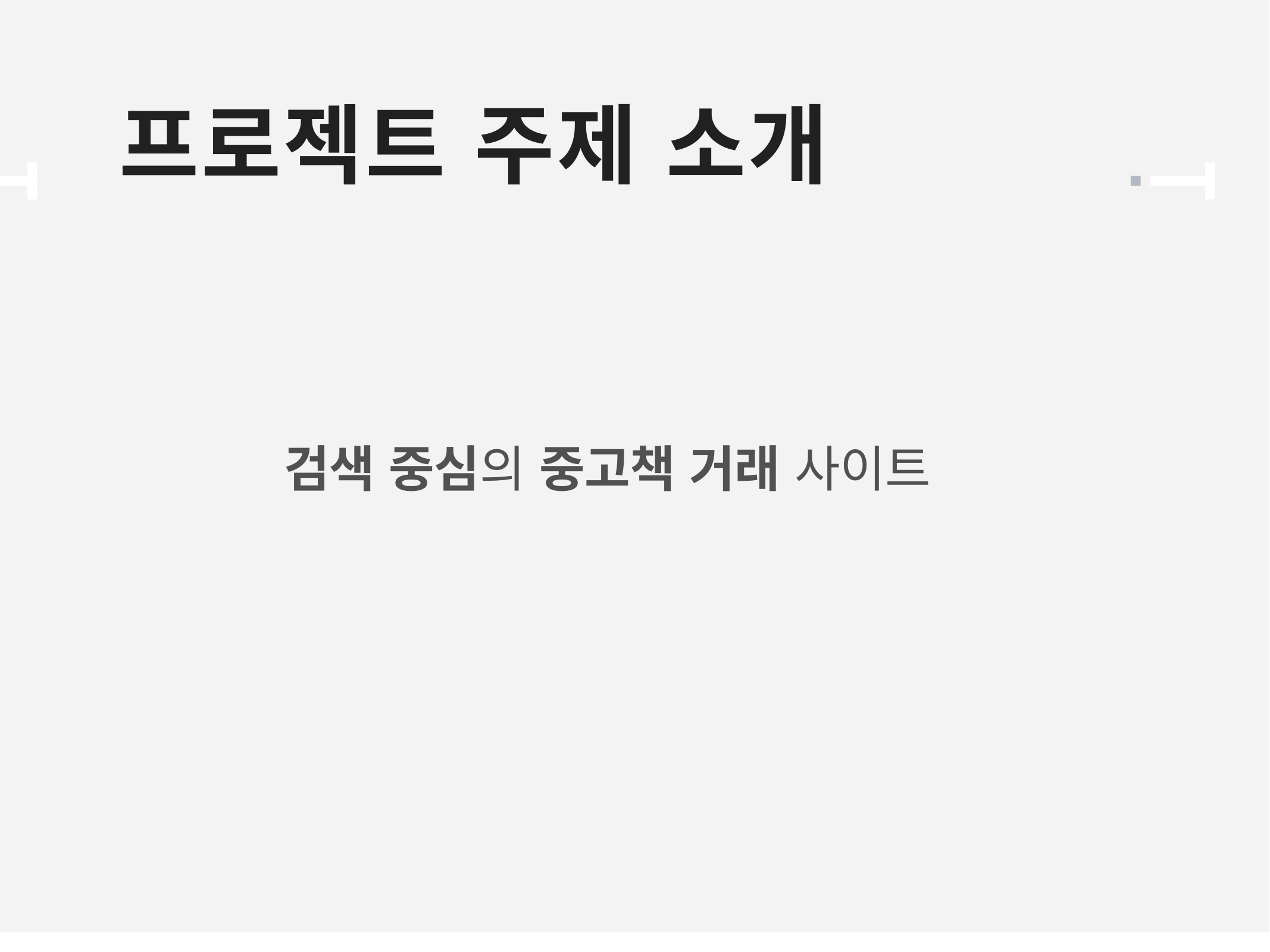

# 프로젝트 주제 소개
검색 중심의 중고책 거래 사이트